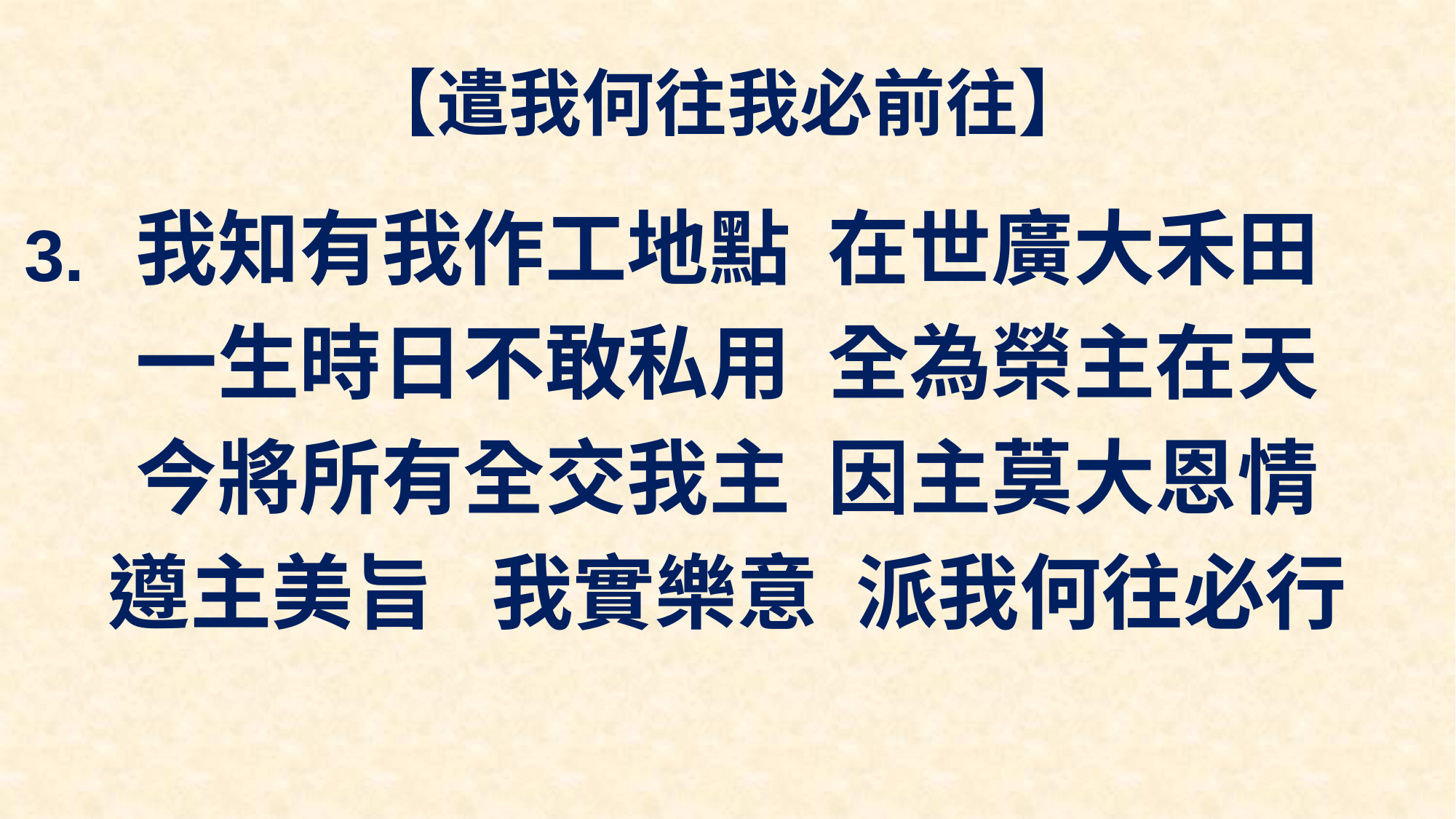

# 【遣我何往我必前往】
我知有我作工地點  在世廣大禾田
一生時日不敢私用  全為榮主在天
今將所有全交我主  因主莫大恩情
遵主美旨   我實樂意  派我何往必行
3.